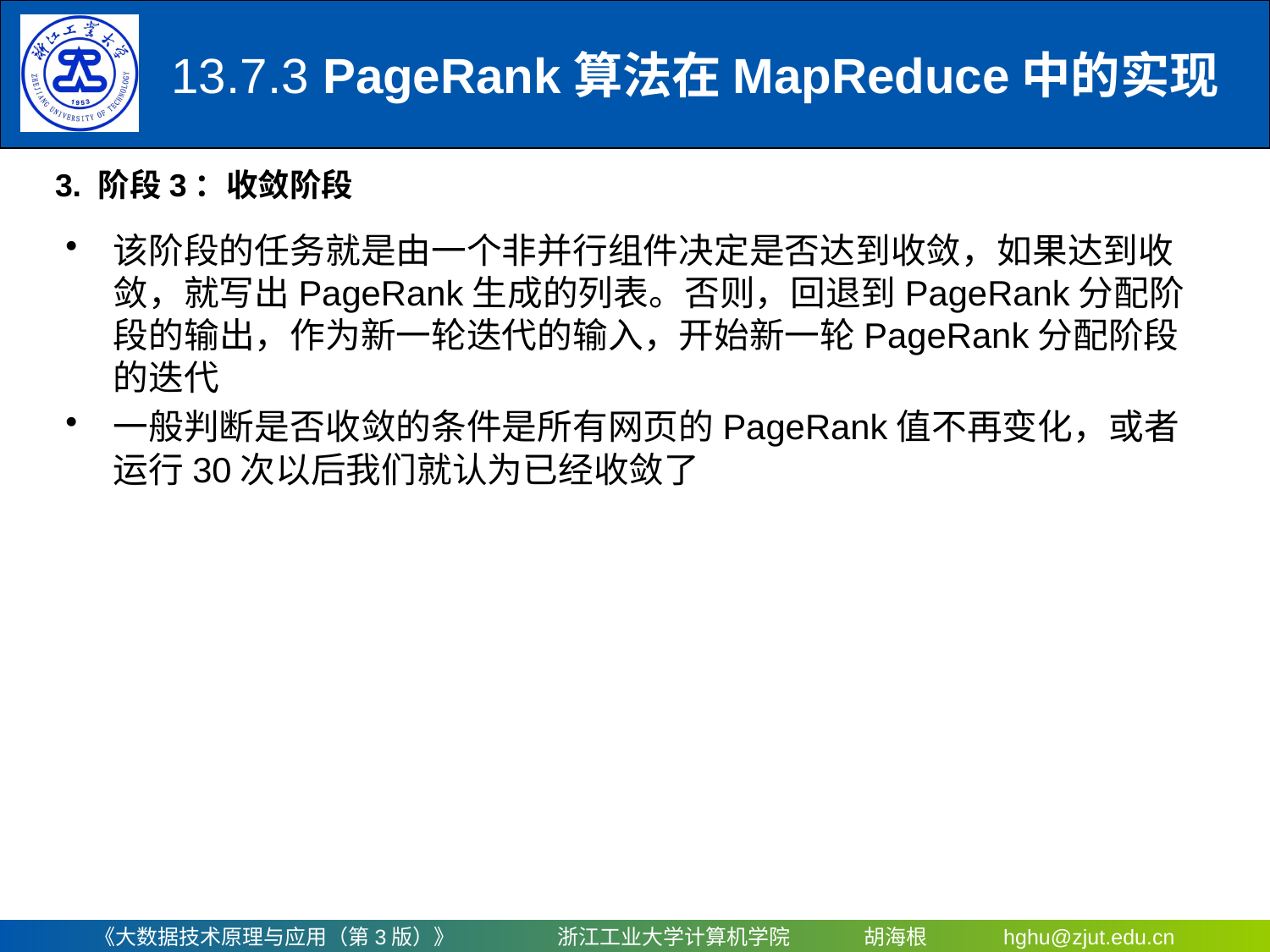

13.7.3 PageRank算法在MapReduce中的实现
3. 阶段3：收敛阶段
该阶段的任务就是由一个非并行组件决定是否达到收敛，如果达到收敛，就写出PageRank生成的列表。否则，回退到PageRank分配阶段的输出，作为新一轮迭代的输入，开始新一轮PageRank分配阶段的迭代
一般判断是否收敛的条件是所有网页的PageRank值不再变化，或者运行30次以后我们就认为已经收敛了